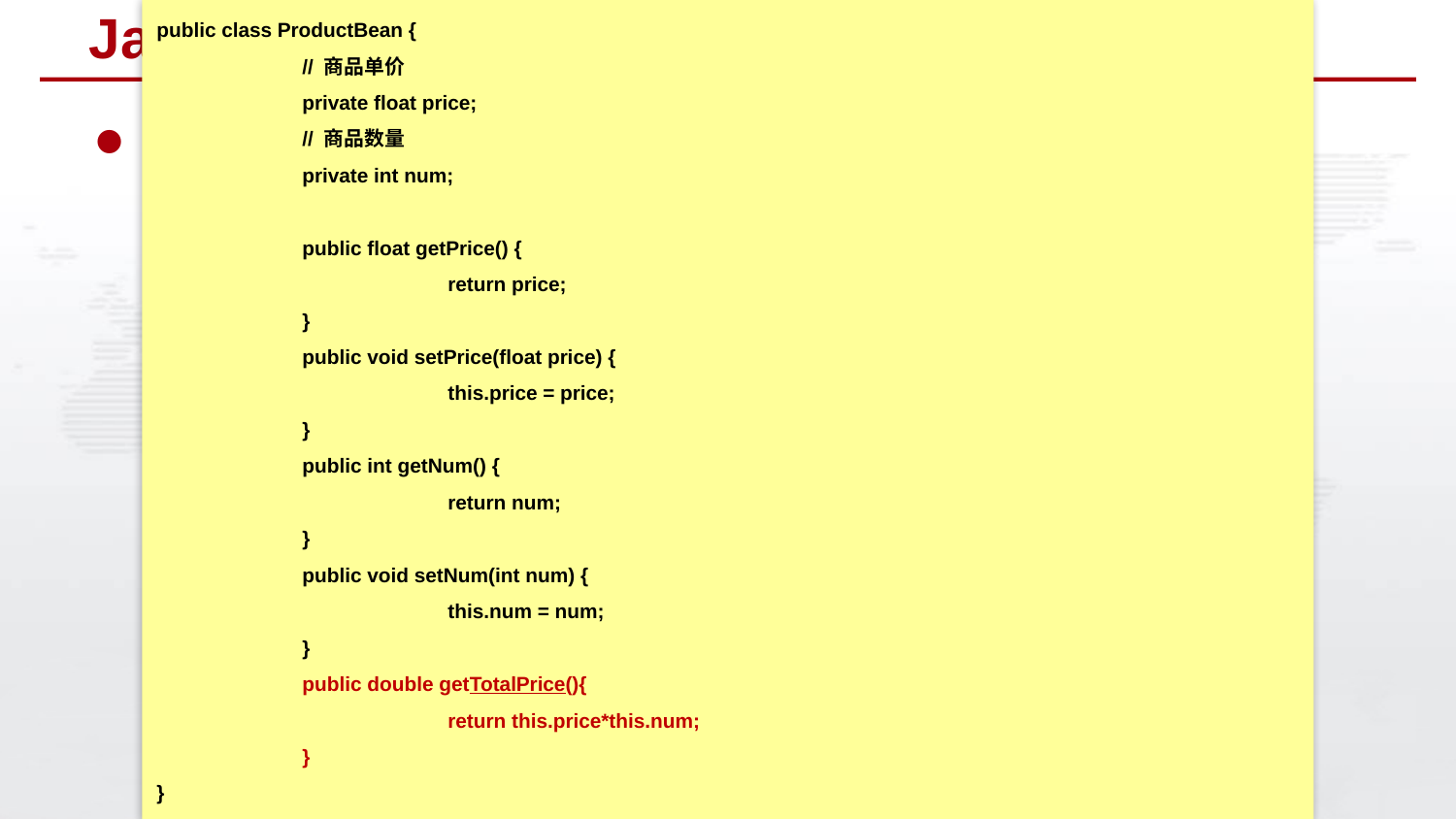

public class ProductBean {
	// 商品单价
	private float price;
	// 商品数量
	private int num;

	public float getPrice() {
		return price;
	}
	public void setPrice(float price) {
		this.price = price;
	}
	public int getNum() {
		return num;
	}
	public void setNum(int num) {
		this.num = num;
	}
	public double getTotalPrice(){
		return this.price*this.num;
	}
}
# JavaBean的属性
【示例】封装商品价格计算的JavaBean